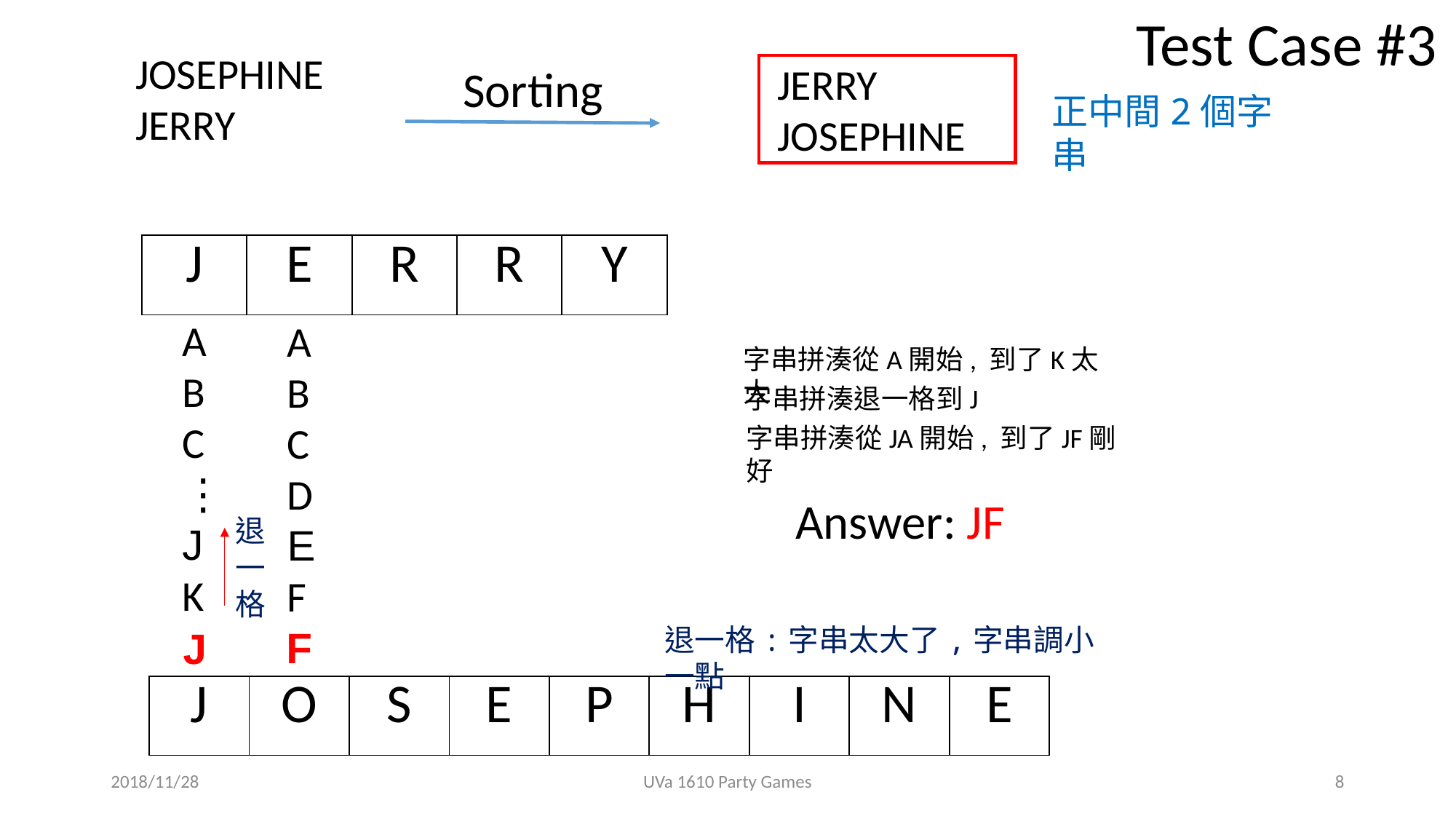

Test Case #3
JOSEPHINE
JERRY
JERRY
JOSEPHINE
Sorting

正中間2個字串
| J | E | R | R | Y |
| --- | --- | --- | --- | --- |
A
B
C
⋮
J
K
A
B
C
D
E
F
字串拼湊從A開始, 到了K太大
字串拼湊退一格到J
字串拼湊從JA開始, 到了JF剛好
Answer: JF
退一格
F
退一格:字串太大了,字串調小一點

J
| J | O | S | E | P | H | I | N | E |
| --- | --- | --- | --- | --- | --- | --- | --- | --- |
2018/11/28
UVa 1610 Party Games
8